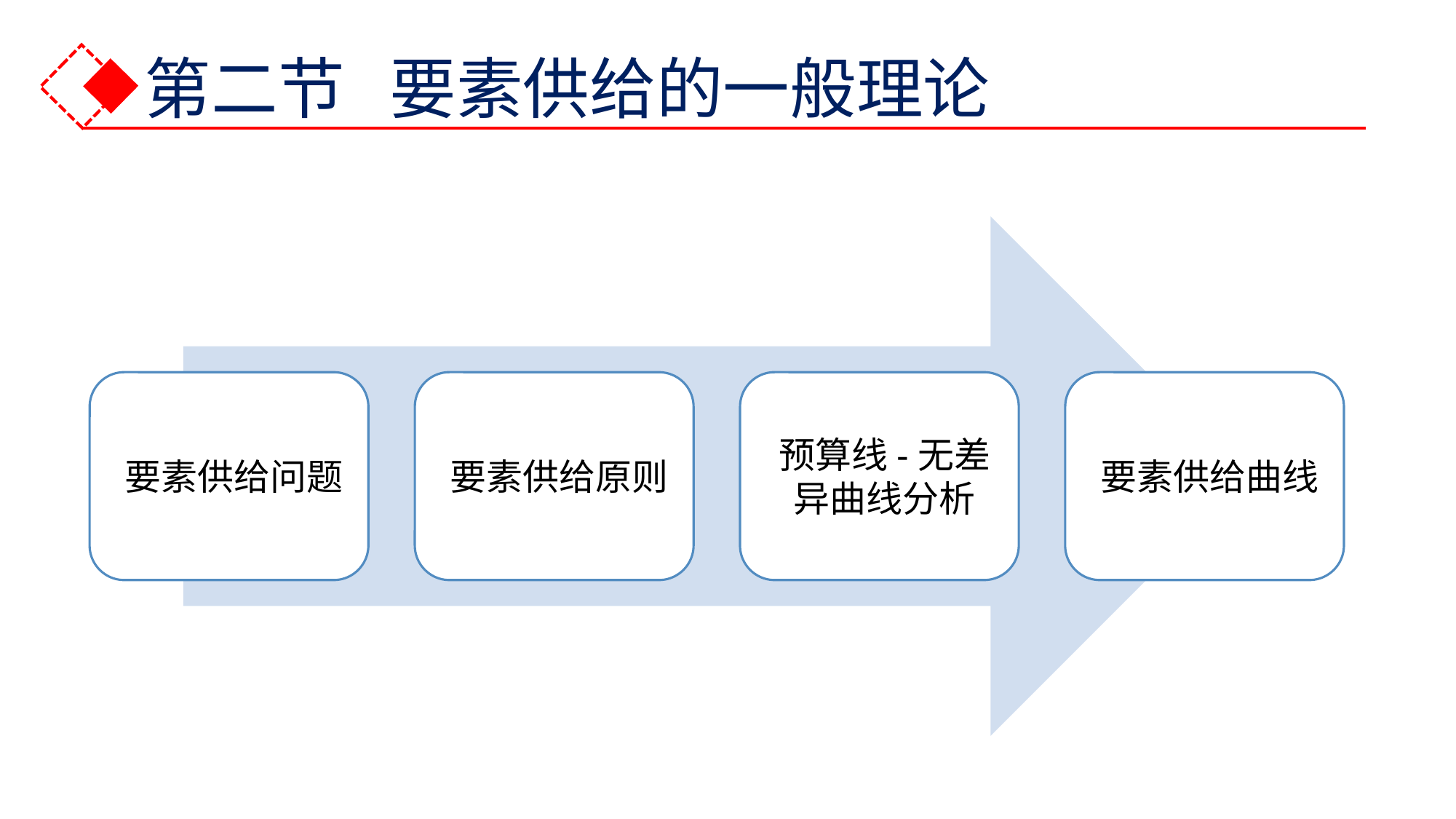

# 第二节   要素供给的一般理论

要素供给问题
要素供给原则
预算线-无差异曲线分析
要素供给曲线